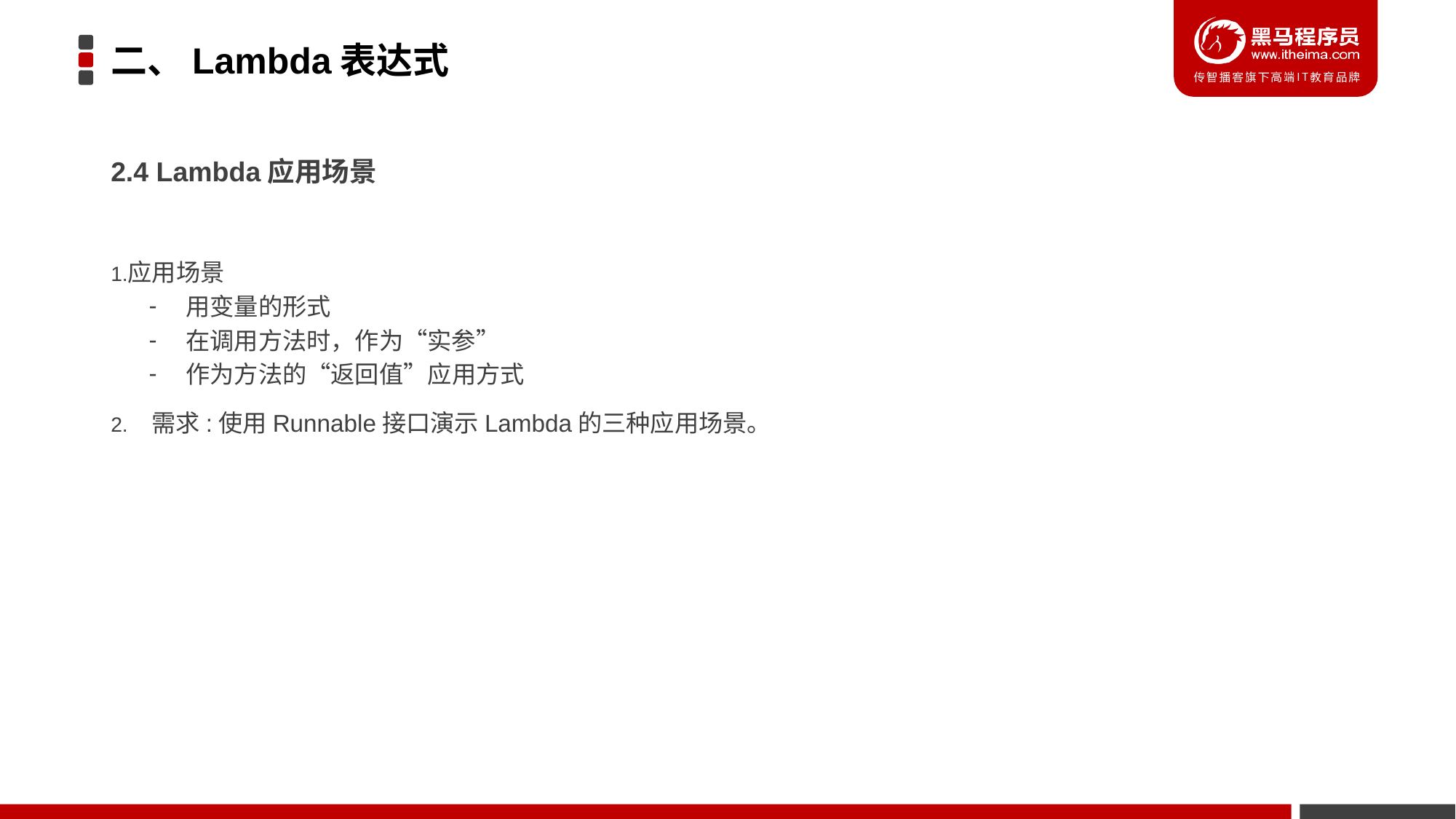

# 二、Lambda表达式
2.4 Lambda应用场景
应用场景
用变量的形式
在调用方法时，作为“实参”
作为方法的“返回值”应用方式
需求:使用Runnable接口演示Lambda的三种应用场景。